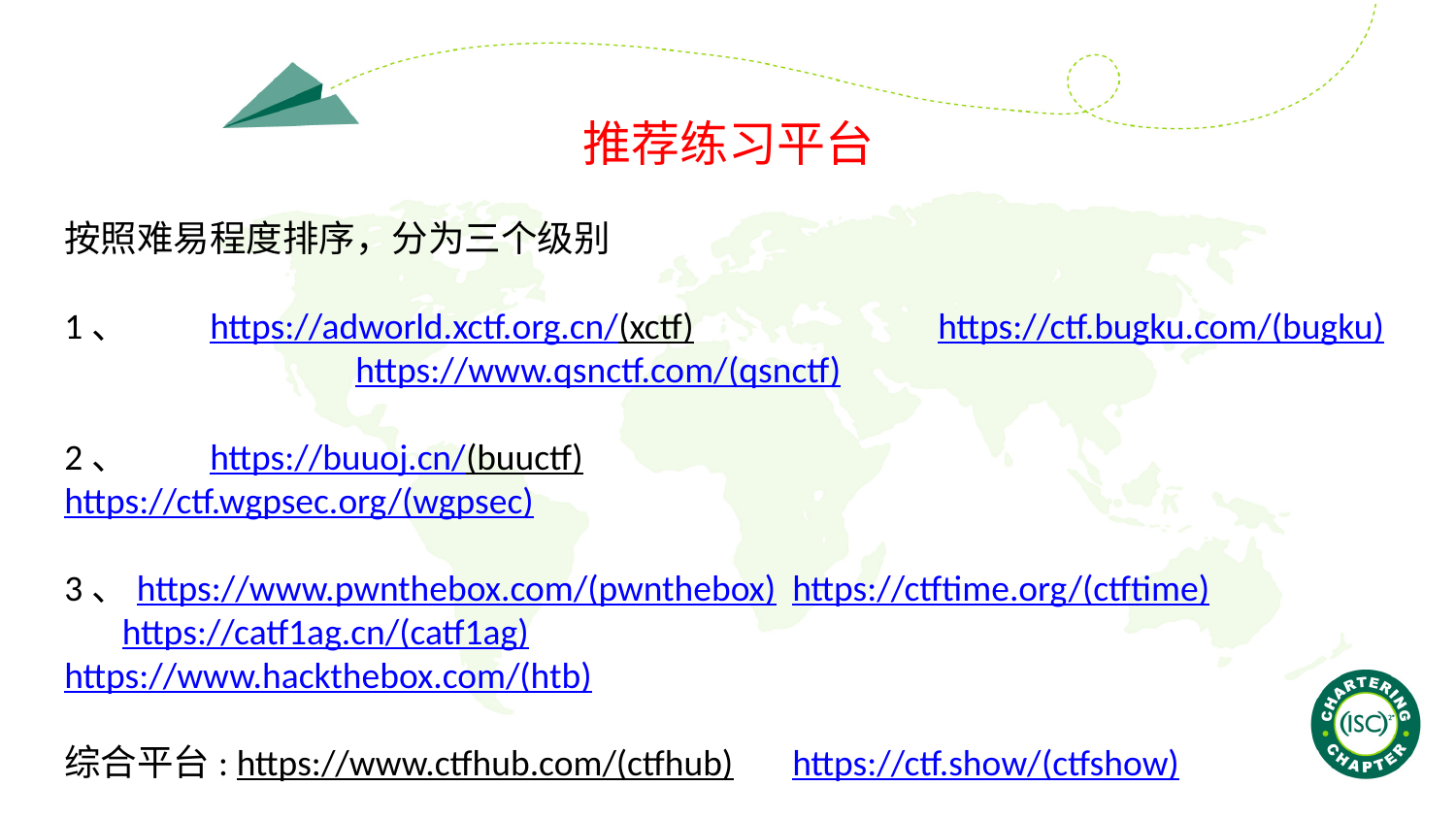

推荐练习平台

按照难易程度排序，分为三个级别

1、	https://adworld.xctf.org.cn/(xctf)	 	https://ctf.bugku.com/(bugku)	     	https://www.qsnctf.com/(qsnctf)

2、	https://buuoj.cn/(buuctf) 			https://ctf.wgpsec.org/(wgpsec)

3、https://www.pwnthebox.com/(pwnthebox) 	https://ctftime.org/(ctftime)
       https://catf1ag.cn/(catf1ag)			https://www.hackthebox.com/(htb)

综合平台: https://www.ctfhub.com/(ctfhub) 	https://ctf.show/(ctfshow)